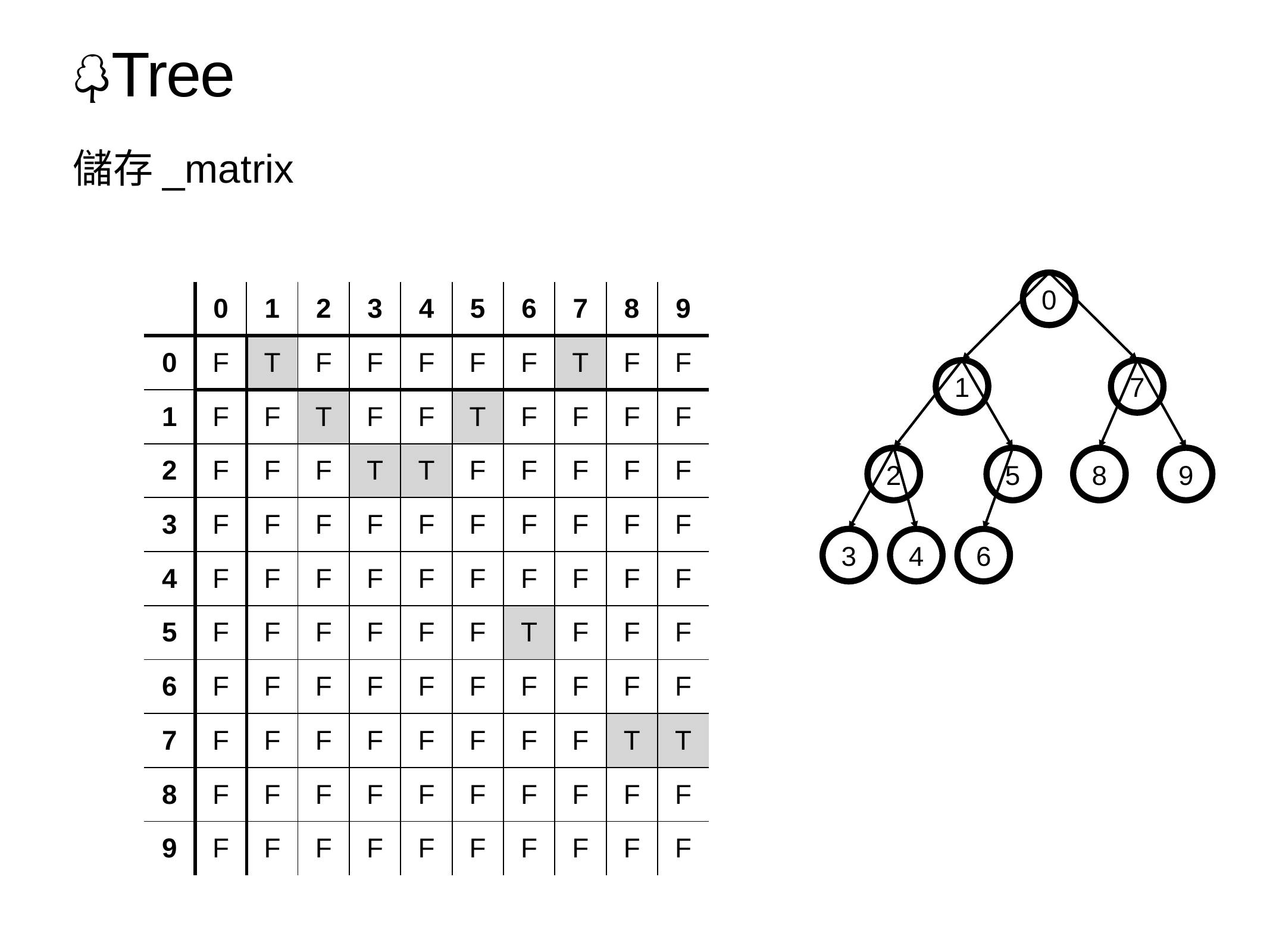

# 🌳Tree
儲存_matrix
0
1
7
2
5
8
9
3
4
6
|  | 0 | 1 | 2 | 3 | 4 | 5 | 6 | 7 | 8 | 9 |
| --- | --- | --- | --- | --- | --- | --- | --- | --- | --- | --- |
| 0 | F | T | F | F | F | F | F | T | F | F |
| 1 | F | F | T | F | F | T | F | F | F | F |
| 2 | F | F | F | T | T | F | F | F | F | F |
| 3 | F | F | F | F | F | F | F | F | F | F |
| 4 | F | F | F | F | F | F | F | F | F | F |
| 5 | F | F | F | F | F | F | T | F | F | F |
| 6 | F | F | F | F | F | F | F | F | F | F |
| 7 | F | F | F | F | F | F | F | F | T | T |
| 8 | F | F | F | F | F | F | F | F | F | F |
| 9 | F | F | F | F | F | F | F | F | F | F |